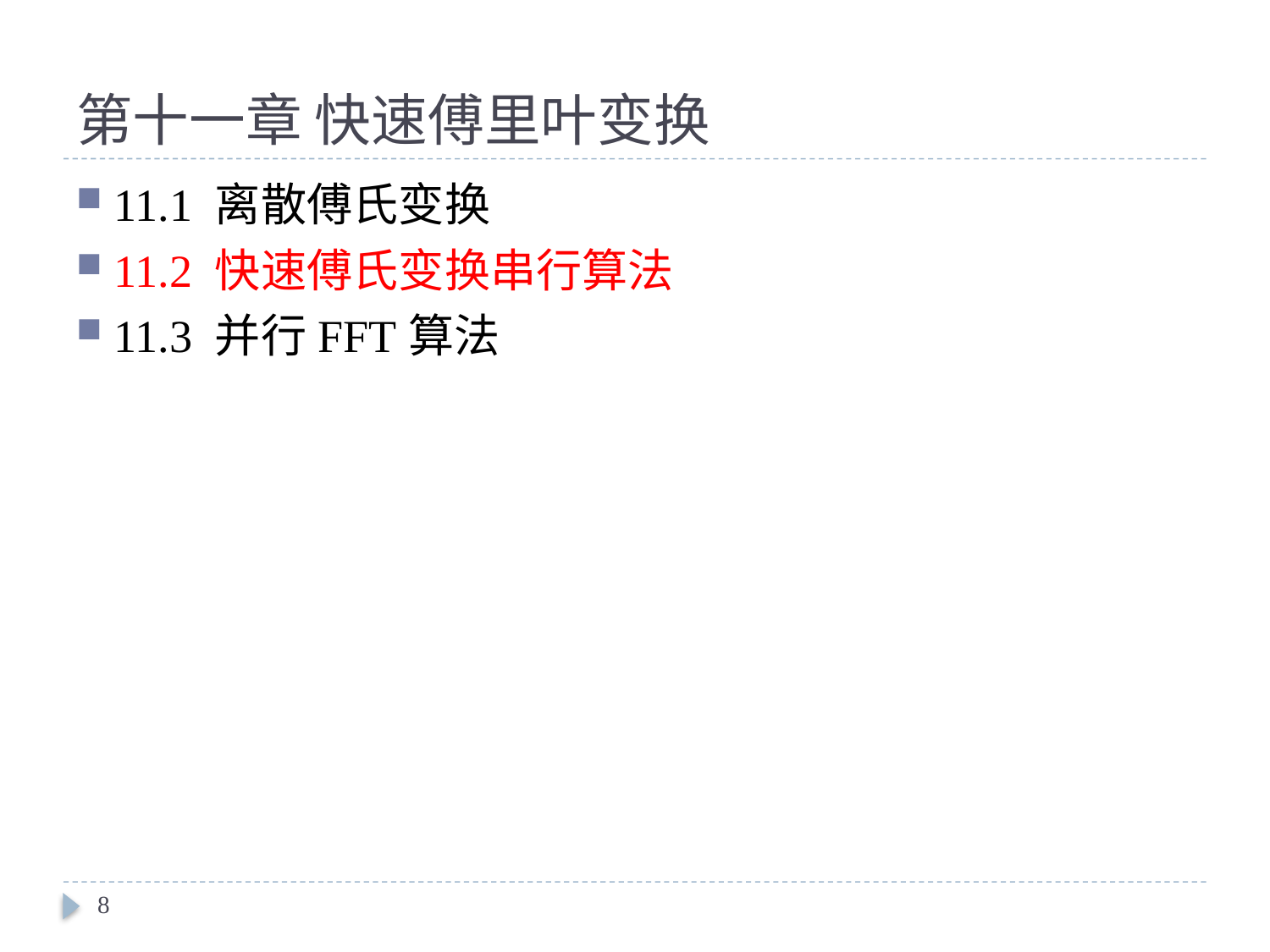

# 第十一章 快速傅里叶变换
11.1 离散傅氏变换
11.2 快速傅氏变换串行算法
11.3 并行FFT算法
8